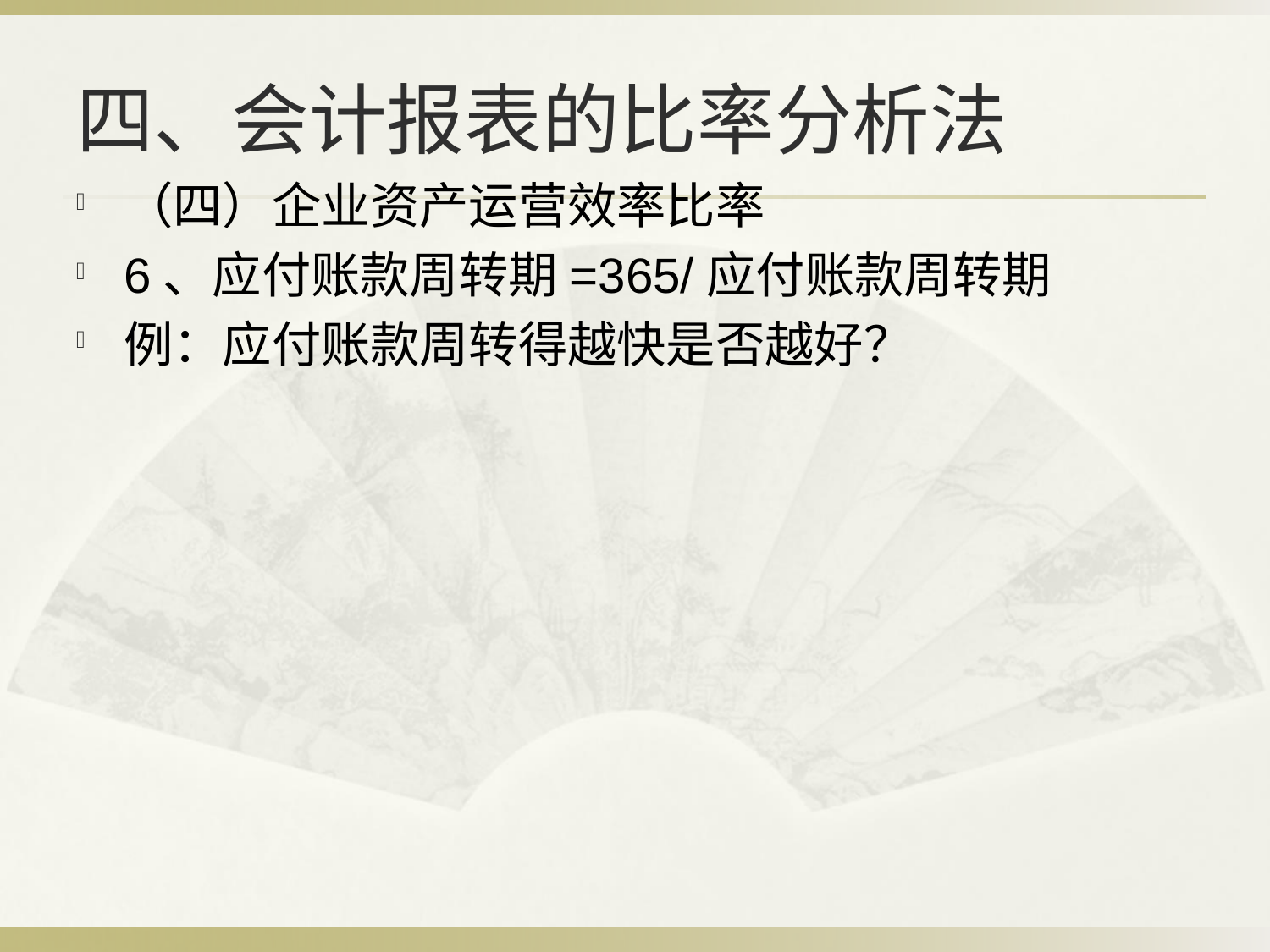

# 四、会计报表的比率分析法
（四）企业资产运营效率比率
6、应付账款周转期=365/应付账款周转期
例：应付账款周转得越快是否越好？